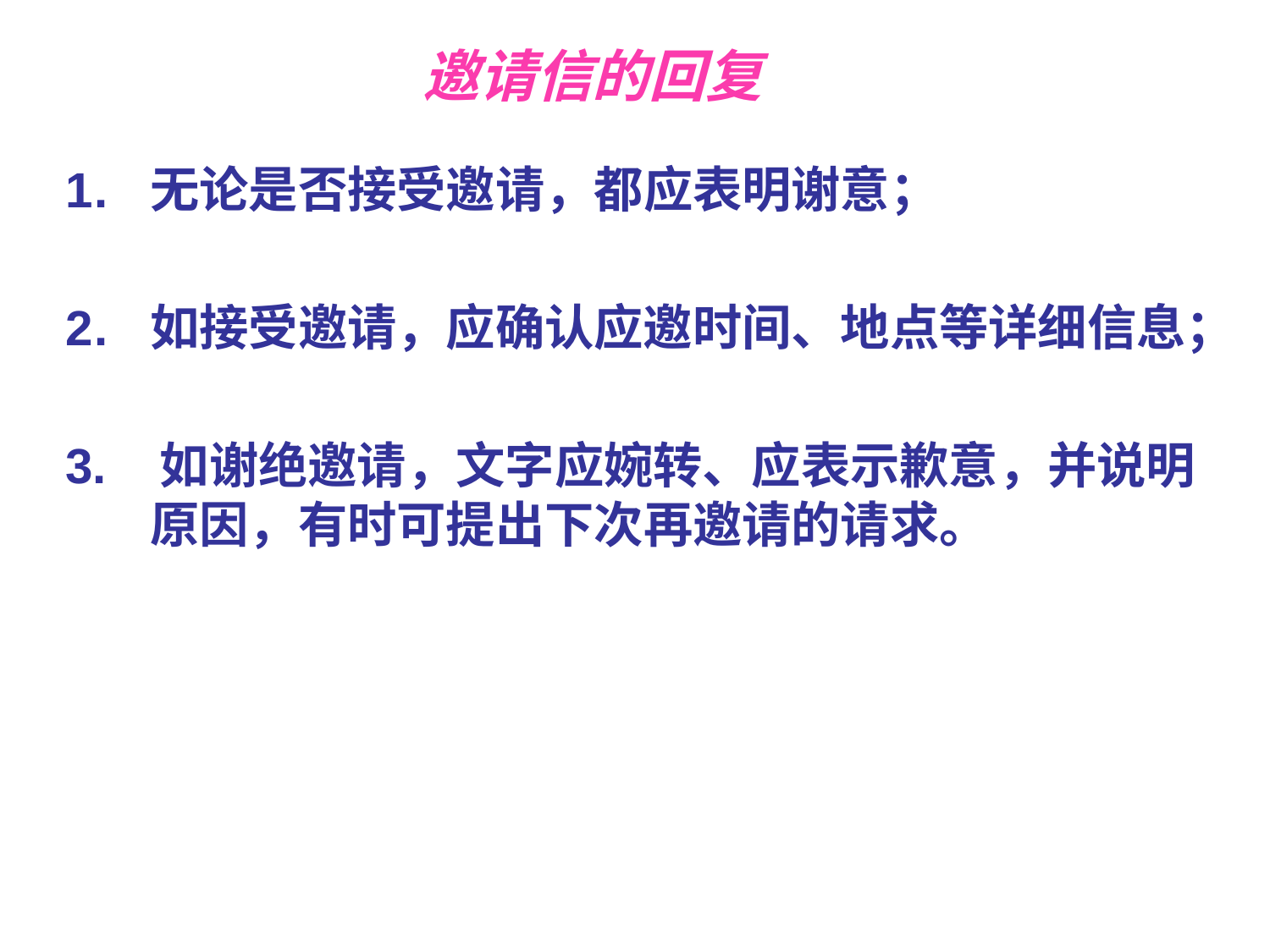

邀请信的回复

无论是否接受邀请，都应表明谢意；

如接受邀请，应确认应邀时间、地点等详细信息；

3.   如谢绝邀请，文字应婉转、应表示歉意，并说明原因，有时可提出下次再邀请的请求。